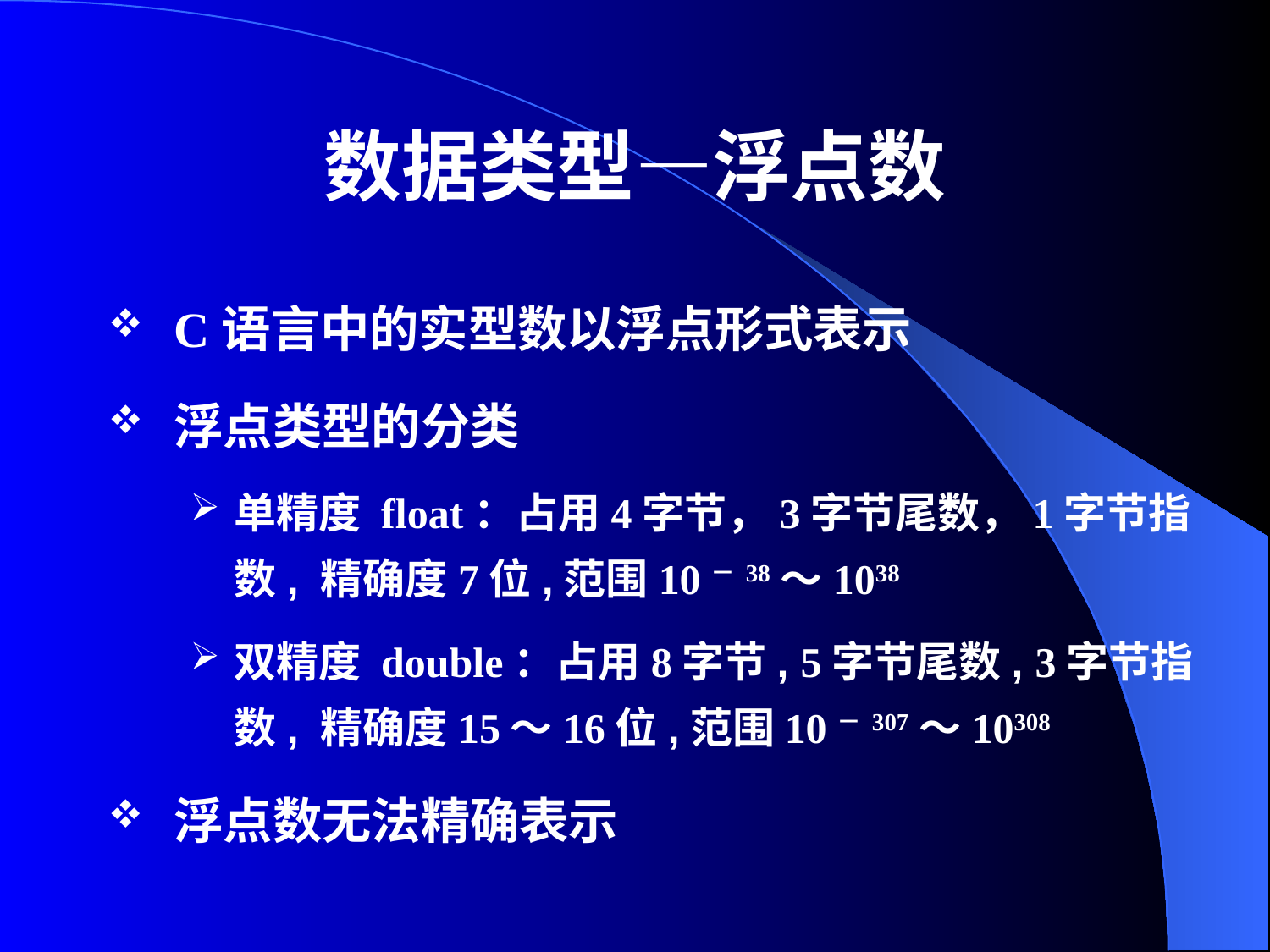

# 数据类型—浮点数
C语言中的实型数以浮点形式表示
浮点类型的分类
单精度 float：占用4字节，3字节尾数，1字节指数, 精确度7位,范围10－38～1038
双精度 double：占用8字节, 5字节尾数, 3字节指数, 精确度15～16位,范围10－307～10308
浮点数无法精确表示